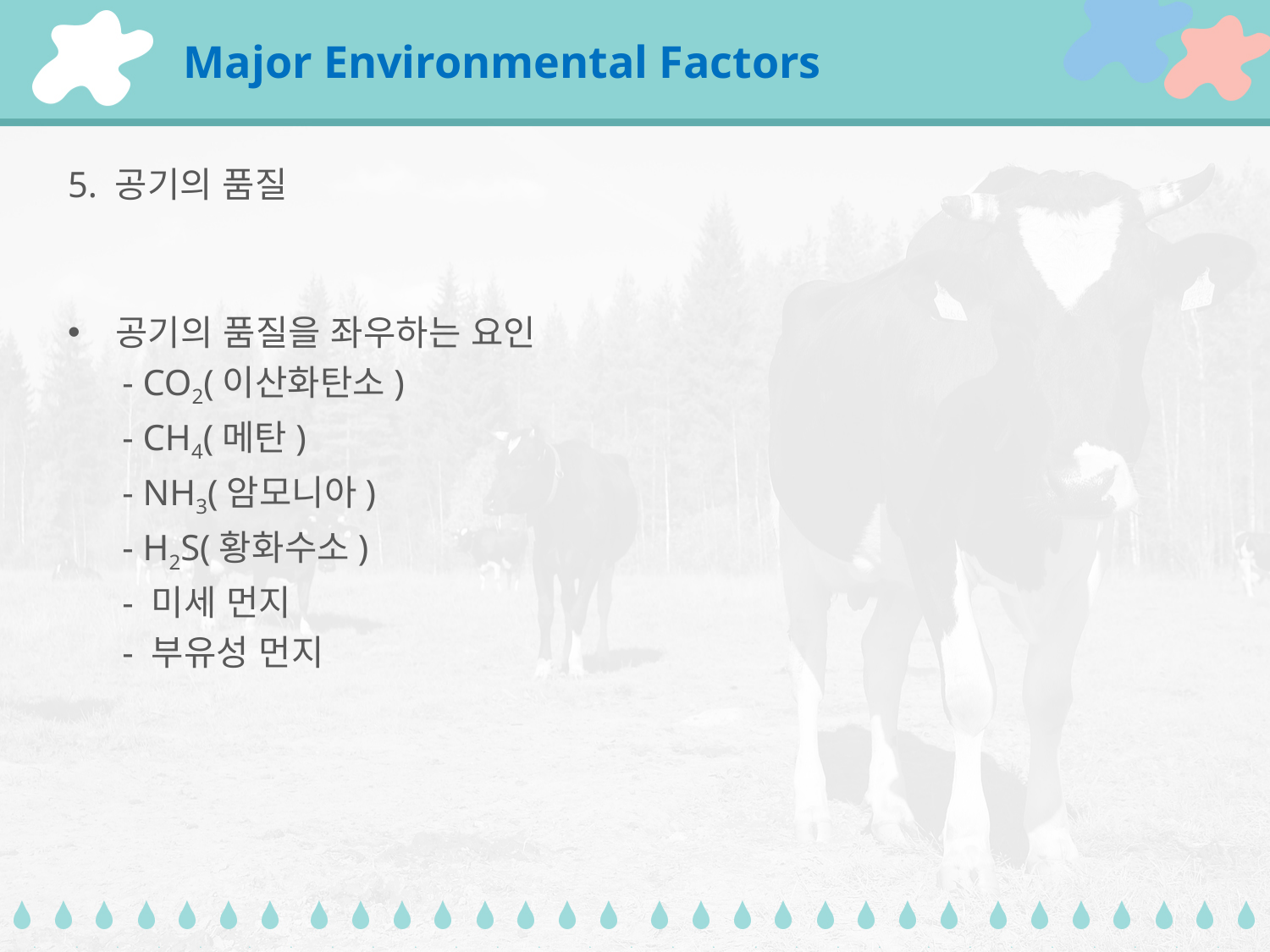

# Major Environmental Factors
5. 공기의 품질

공기의 품질을 좌우하는 요인
      - CO2(이산화탄소)
      - CH4(메탄)
      - NH3(암모니아)
      - H2S(황화수소)
      - 미세 먼지
      - 부유성 먼지